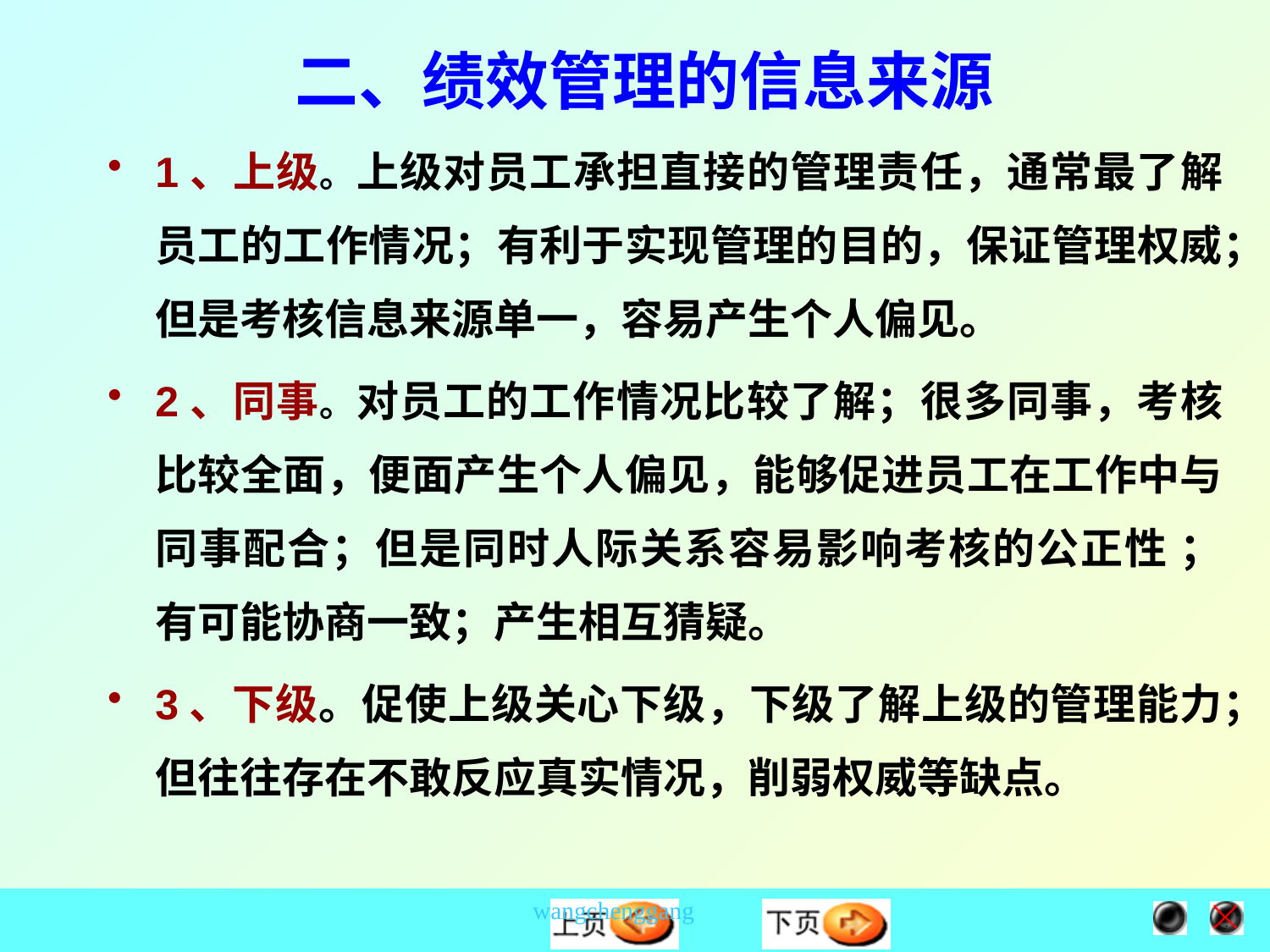

# 二、绩效管理的信息来源
1、上级。上级对员工承担直接的管理责任，通常最了解员工的工作情况；有利于实现管理的目的，保证管理权威；但是考核信息来源单一，容易产生个人偏见。
2、同事。对员工的工作情况比较了解；很多同事，考核比较全面，便面产生个人偏见，能够促进员工在工作中与同事配合；但是同时人际关系容易影响考核的公正性 ；有可能协商一致；产生相互猜疑。
3、下级。促使上级关心下级，下级了解上级的管理能力；但往往存在不敢反应真实情况，削弱权威等缺点。

wangchenggang